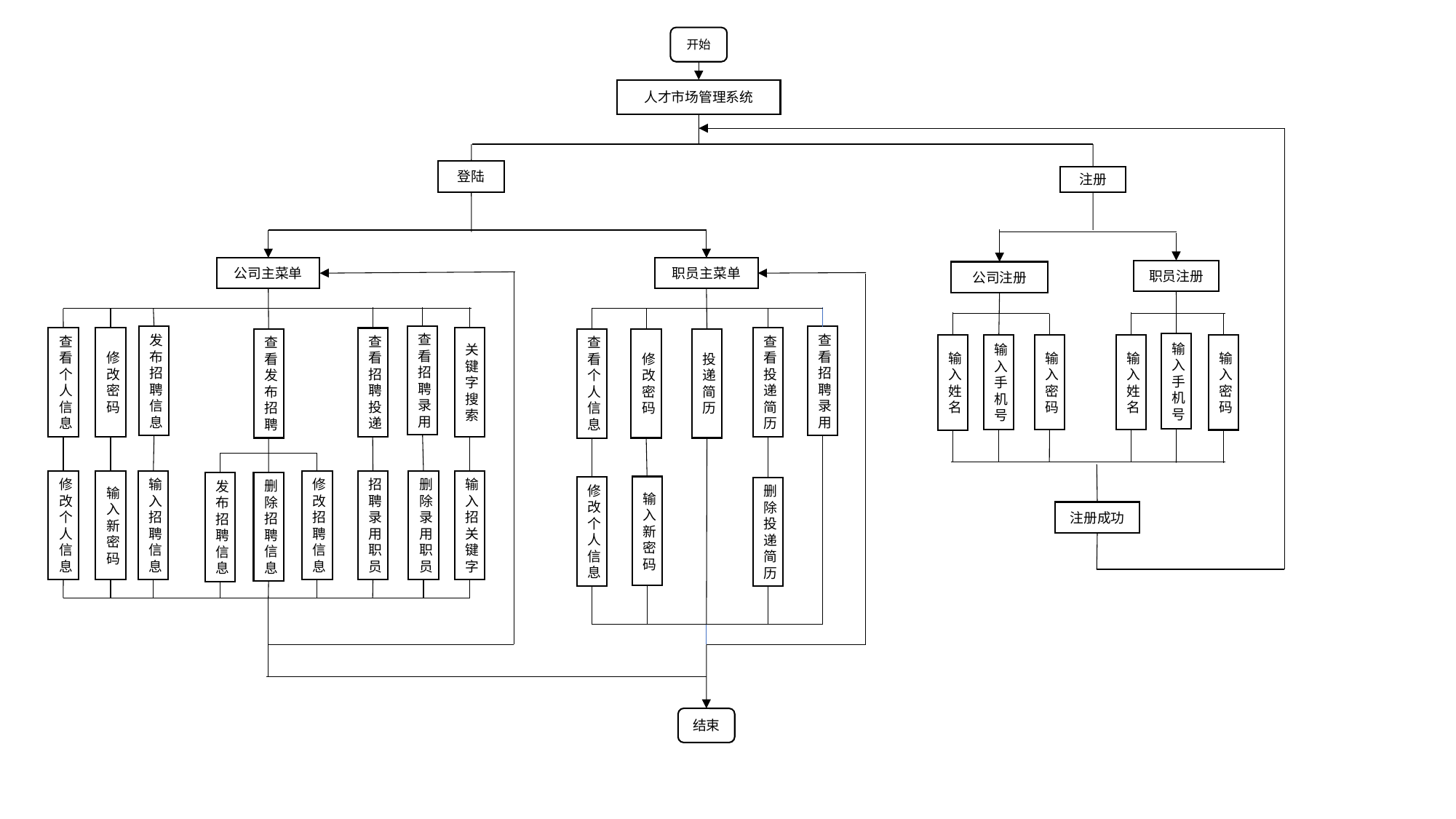

开始
人才市场管理系统
登陆
注册
公司主菜单
职员主菜单
职员注册
公司注册
查看招聘录用
发布招聘信息
查看招聘录用
查看投递简历
修改密码
关键字搜索
查看个人信息
查看招聘投递
查看发布招聘
修改密码
投递简历
查看个人信息
输入手机号
输入手机号
输入密码
输入姓名
输入姓名
输入密码
修改招聘信息
删除录用职员
输入招关键字
招聘录用职员
输入新密码
修改个人信息
输入招聘信息
删除招聘信息
发布招聘信息
输入新密码
修改个人信息
删除投递简历
注册成功
结束